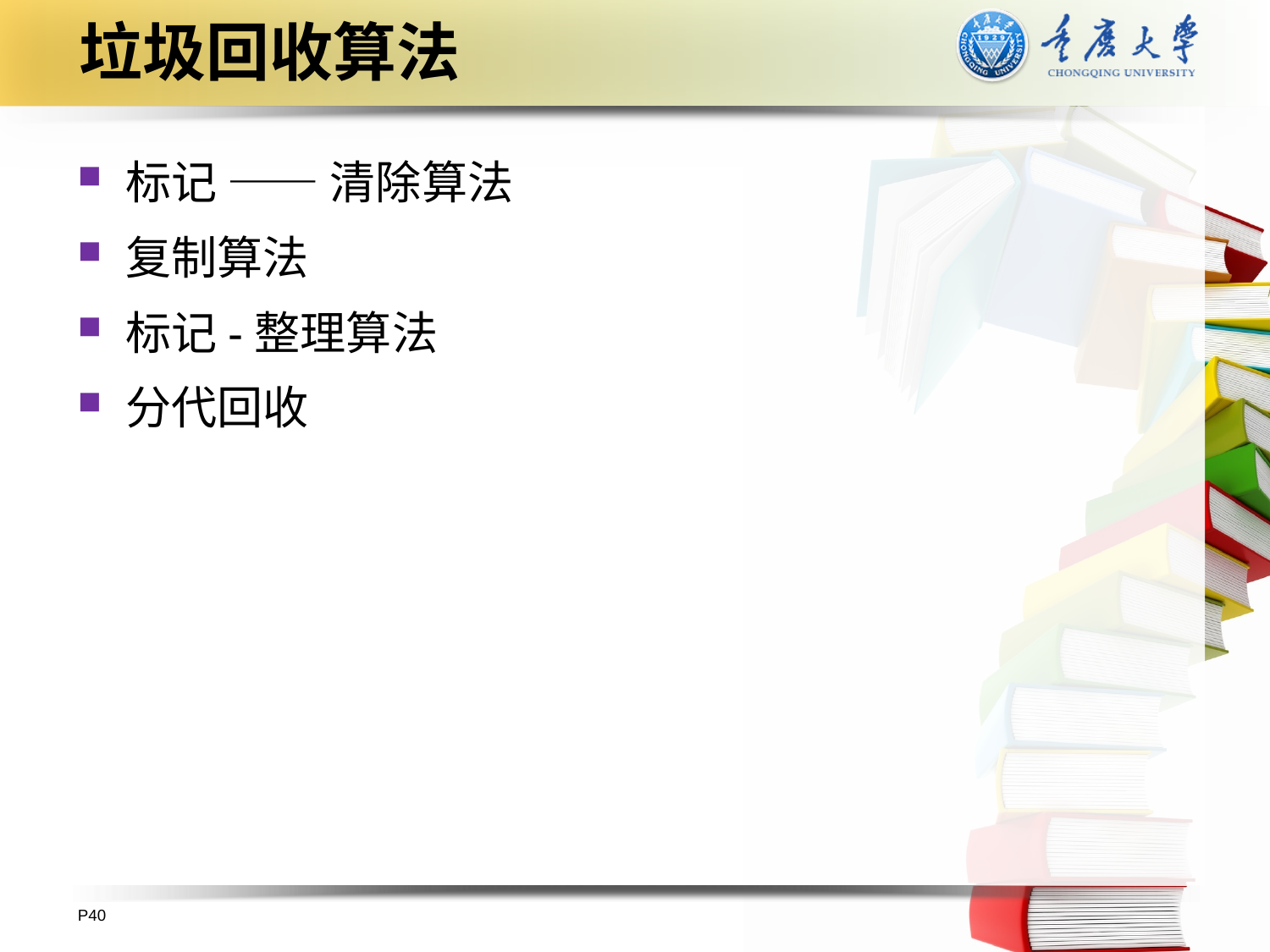

# 垃圾回收算法
标记 —— 清除算法
复制算法
标记-整理算法
分代回收
P40